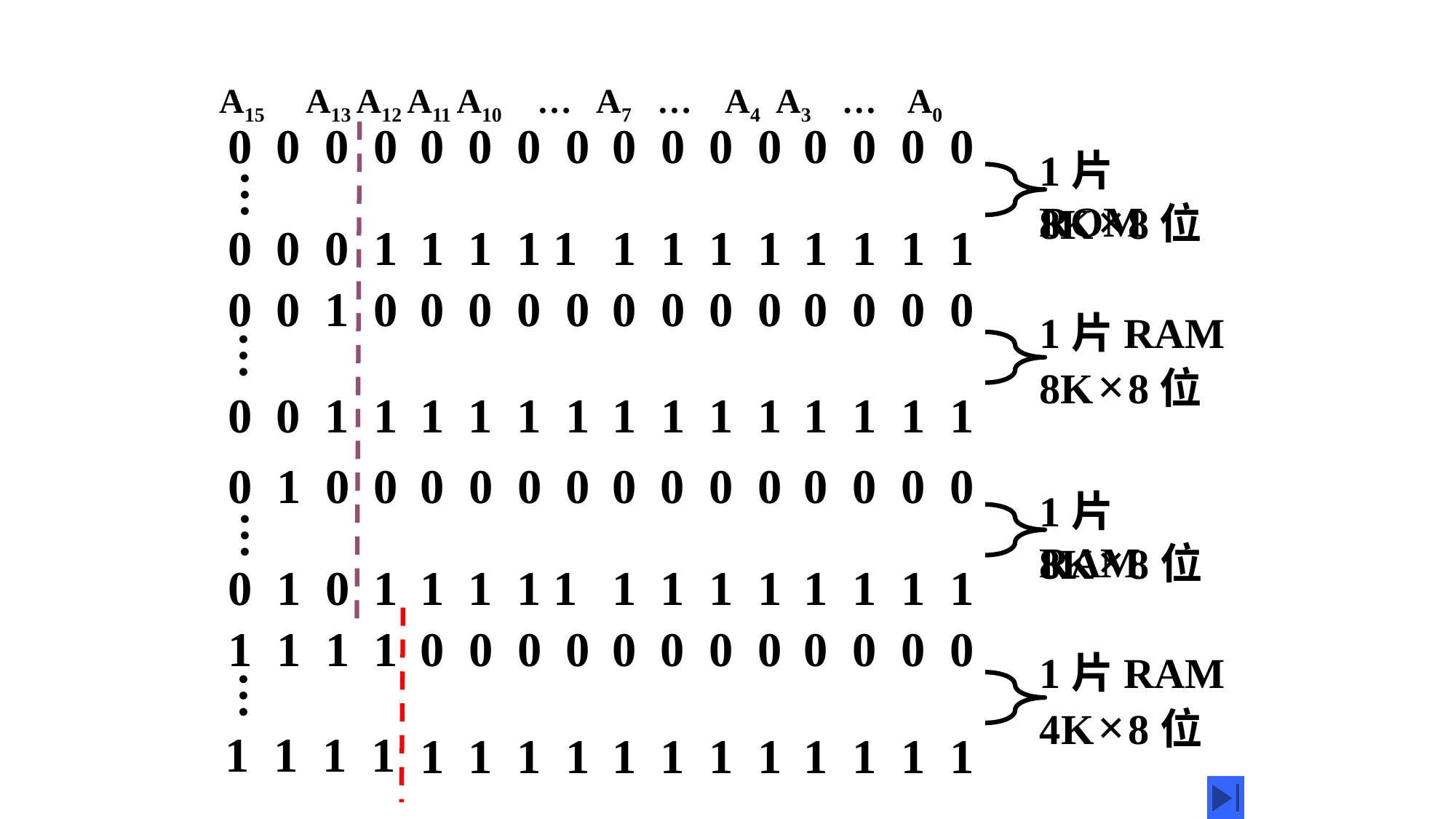

A15        A13 A12 A11 A10    …   A7     …    A4   A3      …      A0
0  0  0  0
0  0  0  0
0  0  0  0
0  0  0  0
1片 ROM
…
0  0  0  1
1  1  1 1
1  1  1  1
1  1  1  1

8K × 8位
0  0  1  0
0  0  0  0
0  0  0  0
0  0  0  0
1片RAM
…
0  0  1  1
1  1  1  1
1  1  1  1
1  1  1  1

8K × 8位

0  1  0  0
0  0  0  0
0  0  0  0
0  0  0  0
1片 RAM
…
0  1  0  1
1  1  1 1
1  1  1  1
1  1  1  1

8K × 8位
1  1  1  1
0  0  0  0
0  0  0  0
0  0  0  0
1片RAM
…
1  1  1  1
1  1  1  1
1  1  1  1
1  1  1  1

4K × 8位